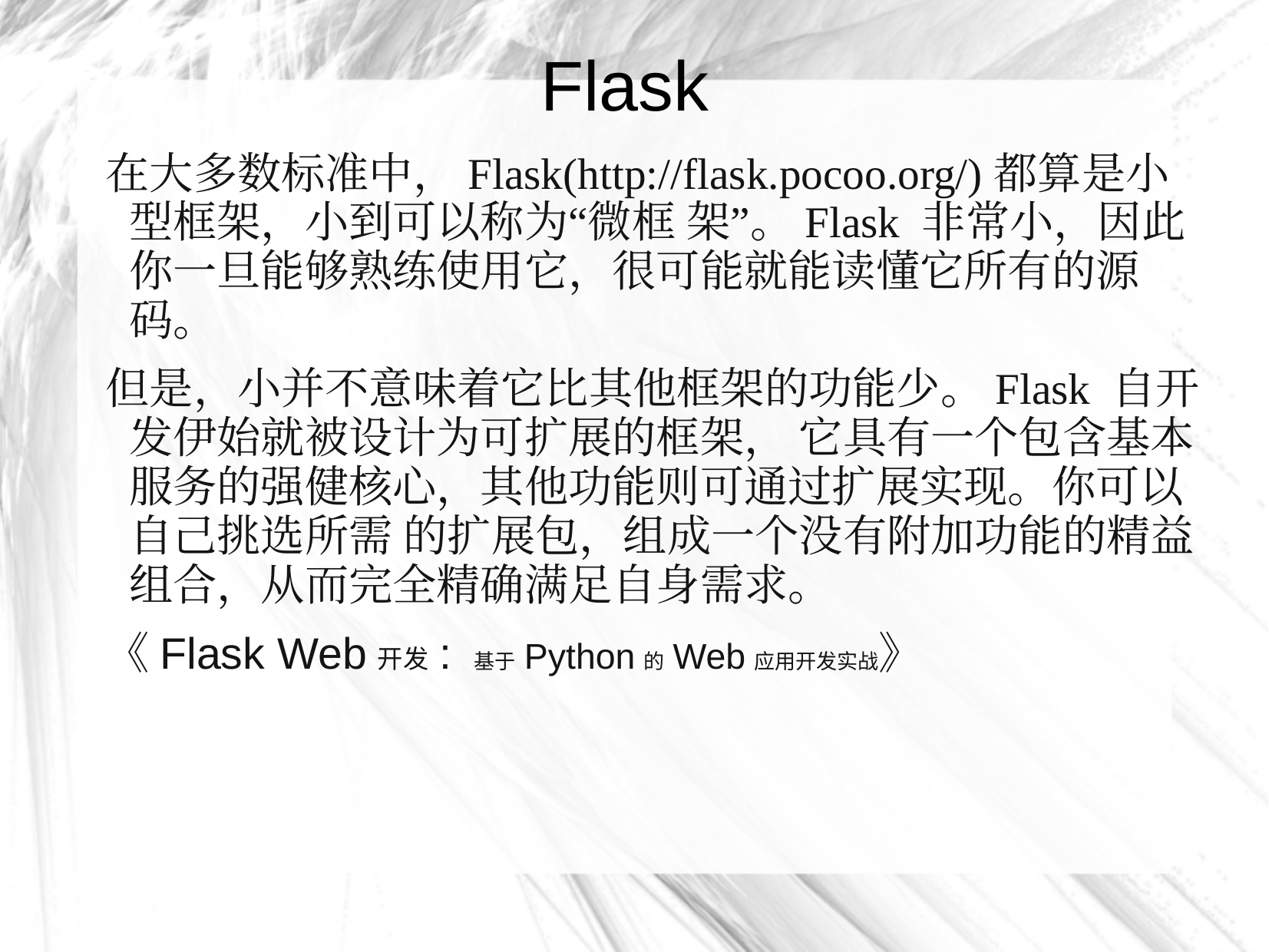

# Flask
在大多数标准中，Flask(http://flask.pocoo.org/)都算是小型框架，小到可以称为“微框 架”。Flask 非常小，因此你一旦能够熟练使用它，很可能就能读懂它所有的源码。
但是，小并不意味着它比其他框架的功能少。Flask 自开发伊始就被设计为可扩展的框架， 它具有一个包含基本服务的强健核心，其他功能则可通过扩展实现。你可以自己挑选所需 的扩展包，组成一个没有附加功能的精益组合，从而完全精确满足自身需求。
《Flask Web开发: 基于Python的Web应用开发实战》